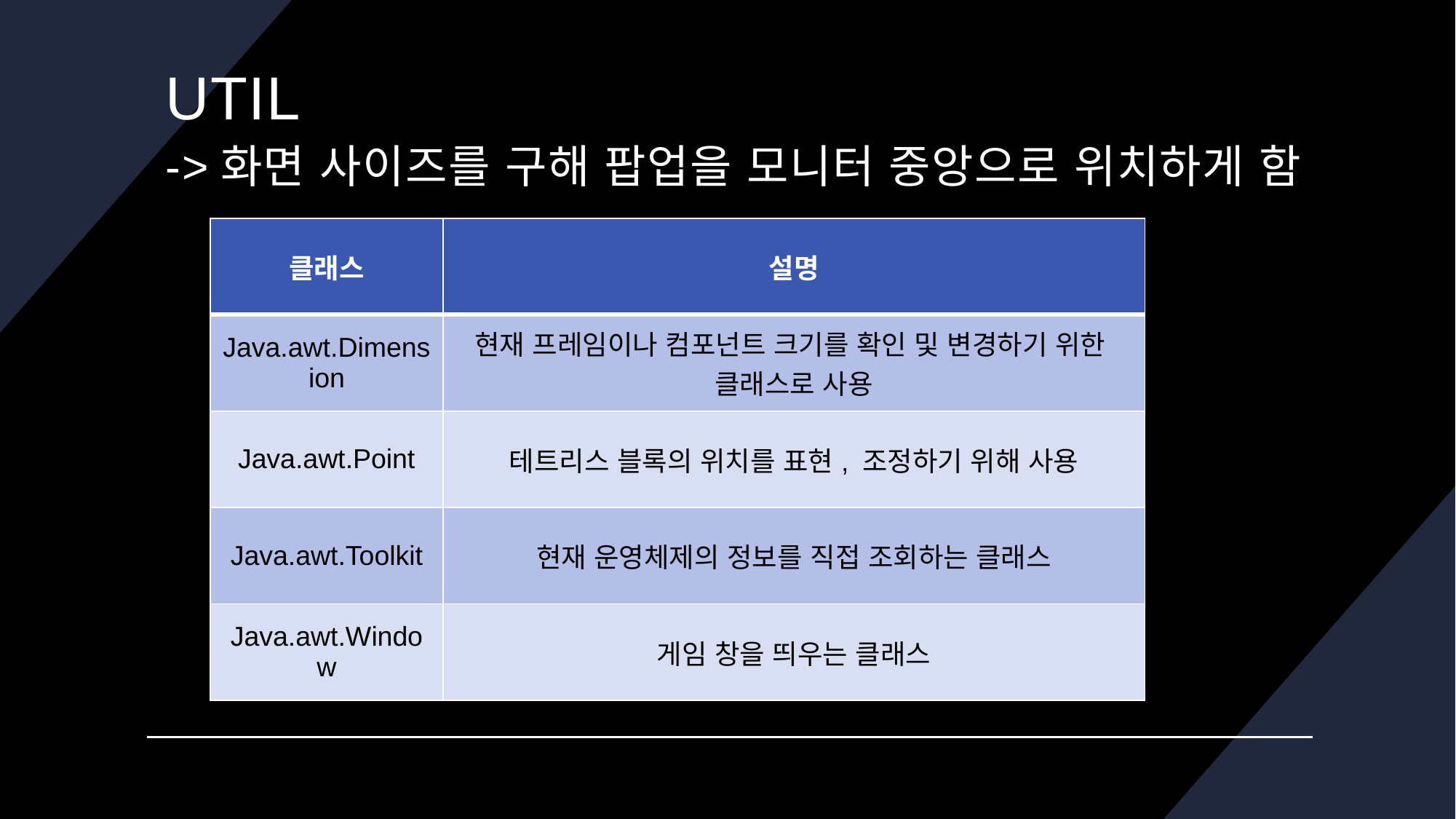

UTIL
->화면 사이즈를 구해 팝업을 모니터 중앙으로 위치하게 함
| 클래스 | 설명 |
| --- | --- |
| Java.awt.Dimension | 현재 프레임이나 컴포넌트 크기를 확인 및 변경하기 위한 클래스로 사용 |
| Java.awt.Point | 테트리스 블록의 위치를 표현, 조정하기 위해 사용 |
| Java.awt.Toolkit | 현재 운영체제의 정보를 직접 조회하는 클래스 |
| Java.awt.Window | 게임 창을 띄우는 클래스 |
MySQL과 Eclipse 연동